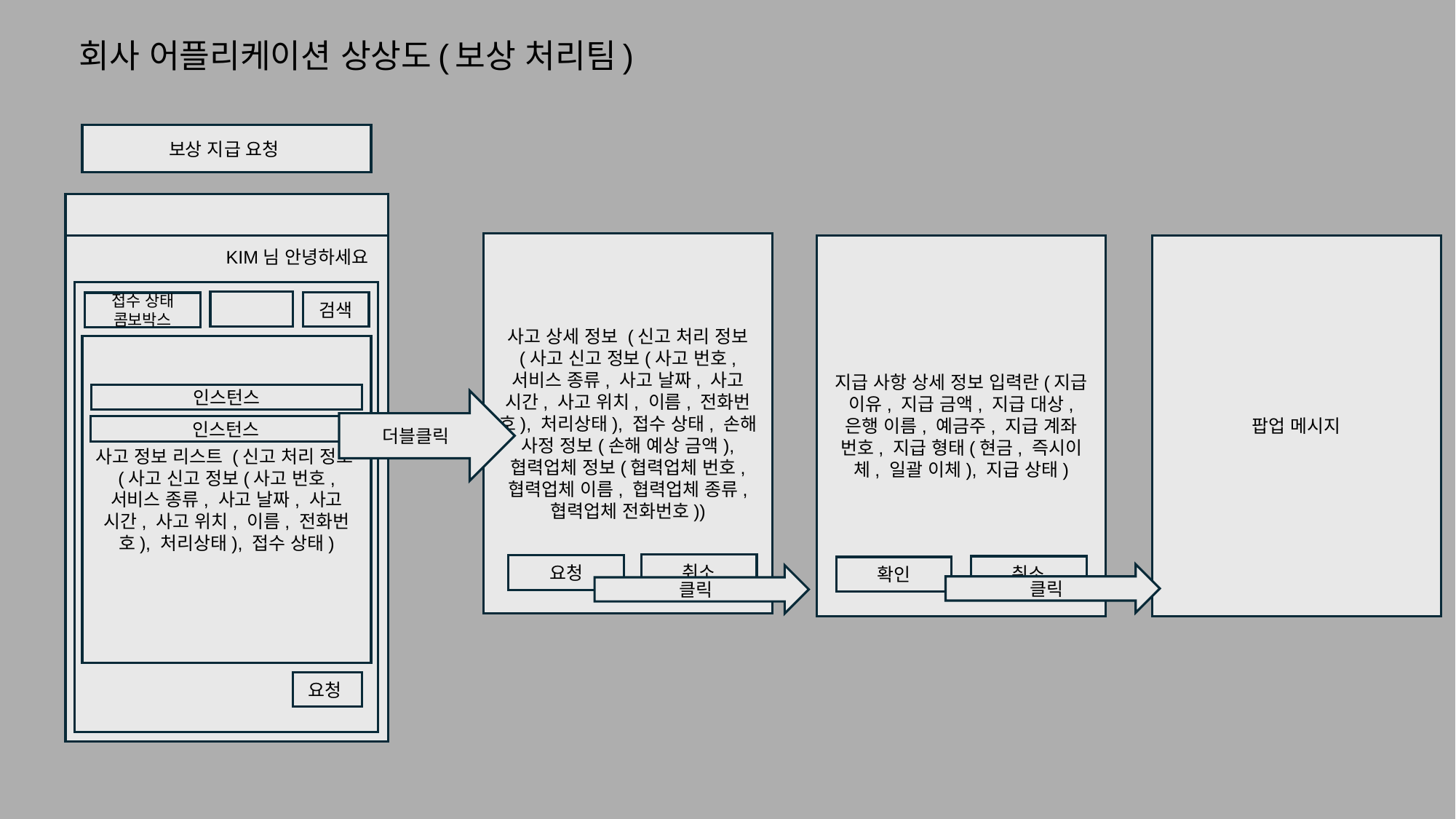

# 회사 어플리케이션 상상도(보상 처리팀)
보상 지급 요청

사고 상세 정보 (신고 처리 정보 (사고 신고 정보(사고 번호, 서비스 종류, 사고 날짜, 사고 시간, 사고 위치, 이름, 전화번호), 처리상태), 접수 상태, 손해 사정 정보(손해 예상 금액), 협력업체 정보(협력업체 번호, 협력업체 이름, 협력업체 종류, 협력업체 전화번호))
지급 사항 상세 정보 입력란(지급 이유, 지급 금액, 지급 대상, 은행 이름, 예금주, 지급 계좌 번호, 지급 형태(현금, 즉시이체, 일괄 이체), 지급 상태)
팝업 메시지
KIM님 안녕하세요

검색
접수 상태
콤보박스
사고 정보 리스트 (신고 처리 정보(사고 신고 정보(사고 번호, 서비스 종류, 사고 날짜, 사고 시간, 사고 위치, 이름, 전화번호), 처리상태), 접수 상태)
인스턴스
더블클릭
인스턴스
취소
요청
취소
확인
클릭
클릭
요청